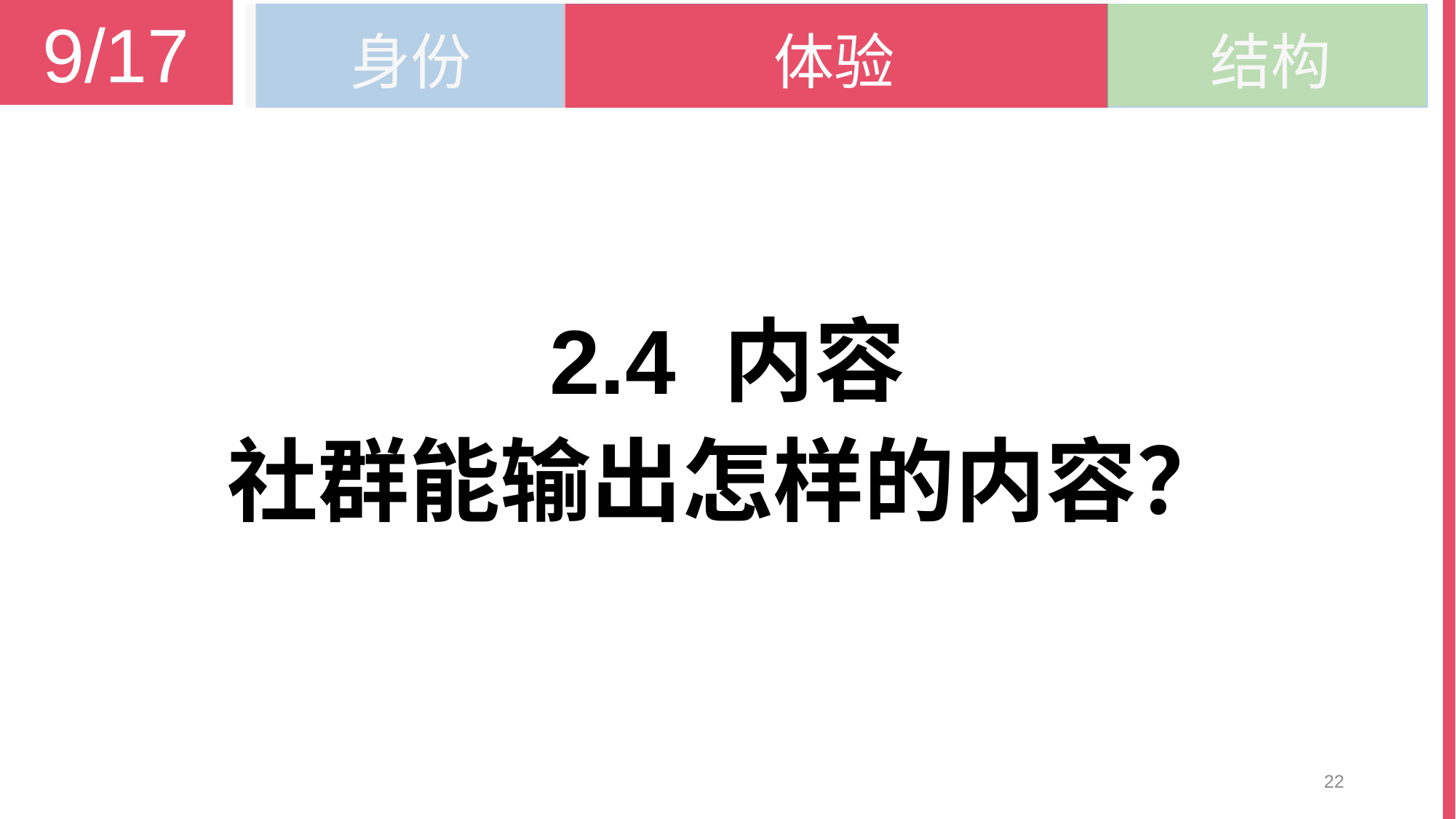

9/17

结构
身份
体验

# 2.4 内容
社群能输出怎样的内容？
22